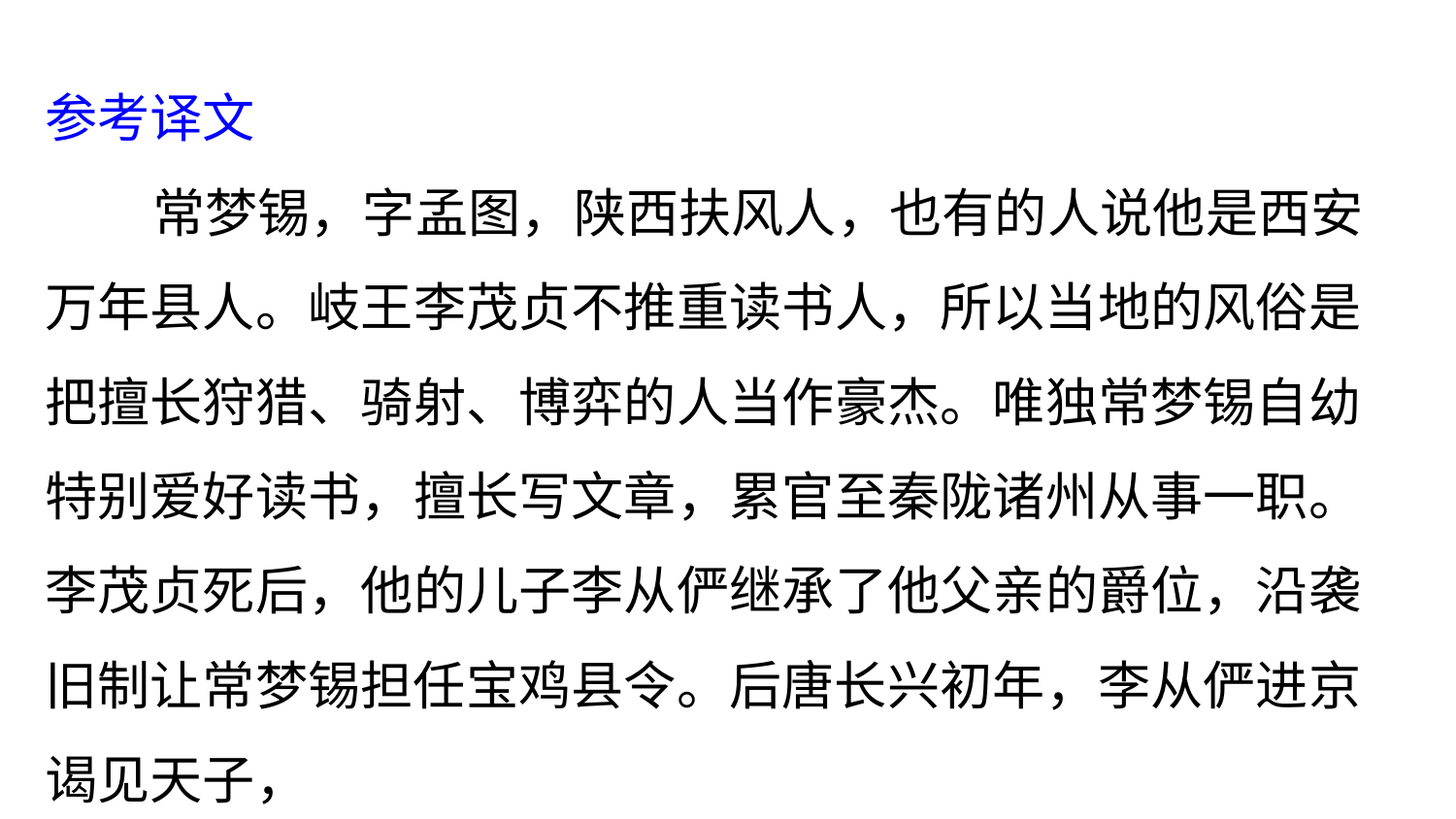

参考译文
        常梦锡，字孟图，陕西扶风人，也有的人说他是西安万年县人。岐王李茂贞不推重读书人，所以当地的风俗是把擅长狩猎、骑射、博弈的人当作豪杰。唯独常梦锡自幼特别爱好读书，擅长写文章，累官至秦陇诸州从事一职。李茂贞死后，他的儿子李从俨继承了他父亲的爵位，沿袭旧制让常梦锡担任宝鸡县令。后唐长兴初年，李从俨进京谒见天子，